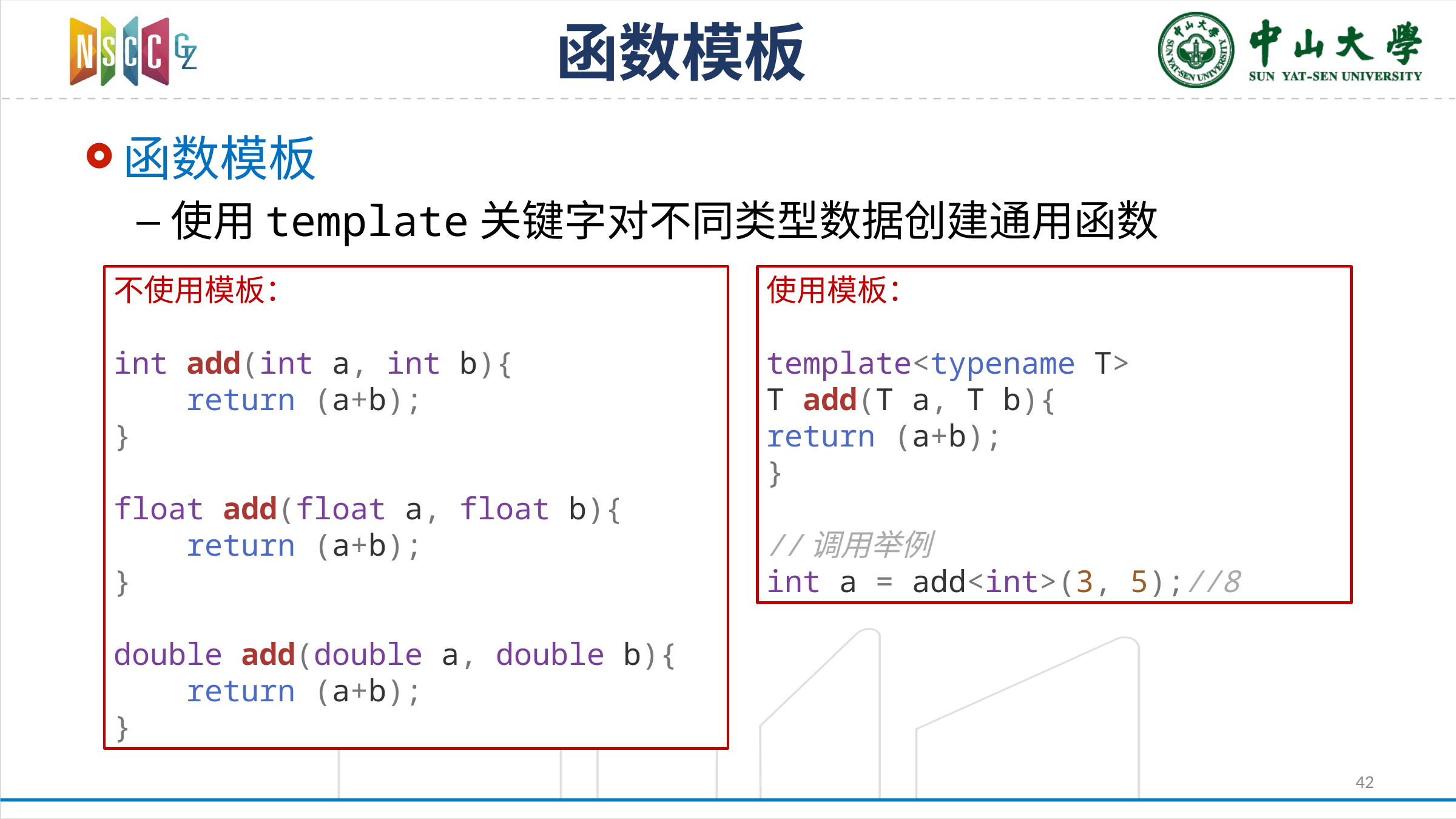

# 函数模板
函数模板
使用template关键字对不同类型数据创建通用函数
不使用模板：

int add(int a, int b){
    return (a+b);
}
float add(float a, float b){
    return (a+b);
}
double add(double a, double b){
    return (a+b);
}
使用模板：

template<typename T>
T add(T a, T b){
return (a+b);
}
//调用举例
int a = add<int>(3, 5);//8
42